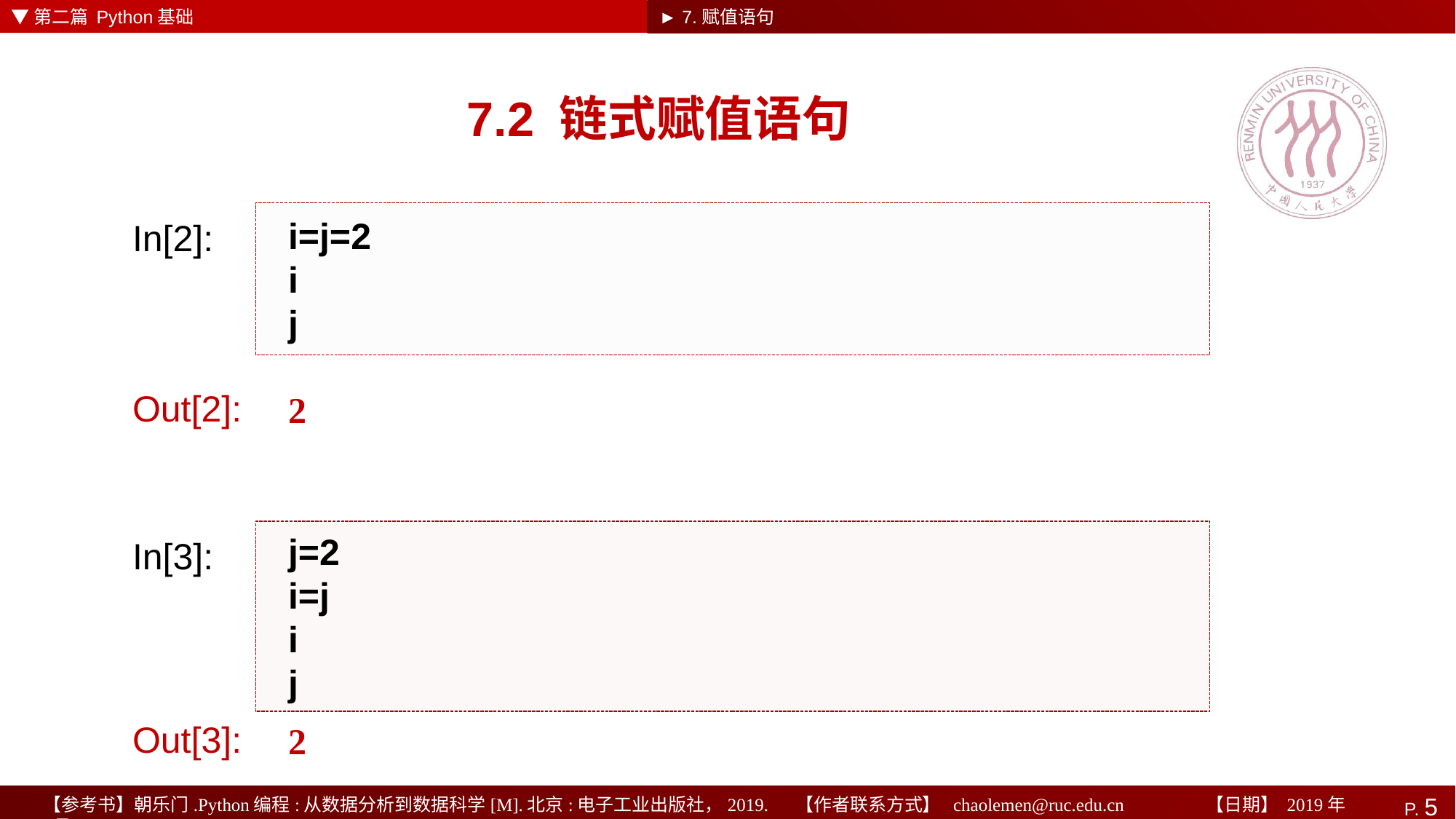

▼第二篇 Python基础
► 7.赋值语句
# 7.2 链式赋值语句
i=j=2
i
j
In[2]:
2
Out[2]:
j=2
i=j
i
j
In[3]:
2
Out[3]: